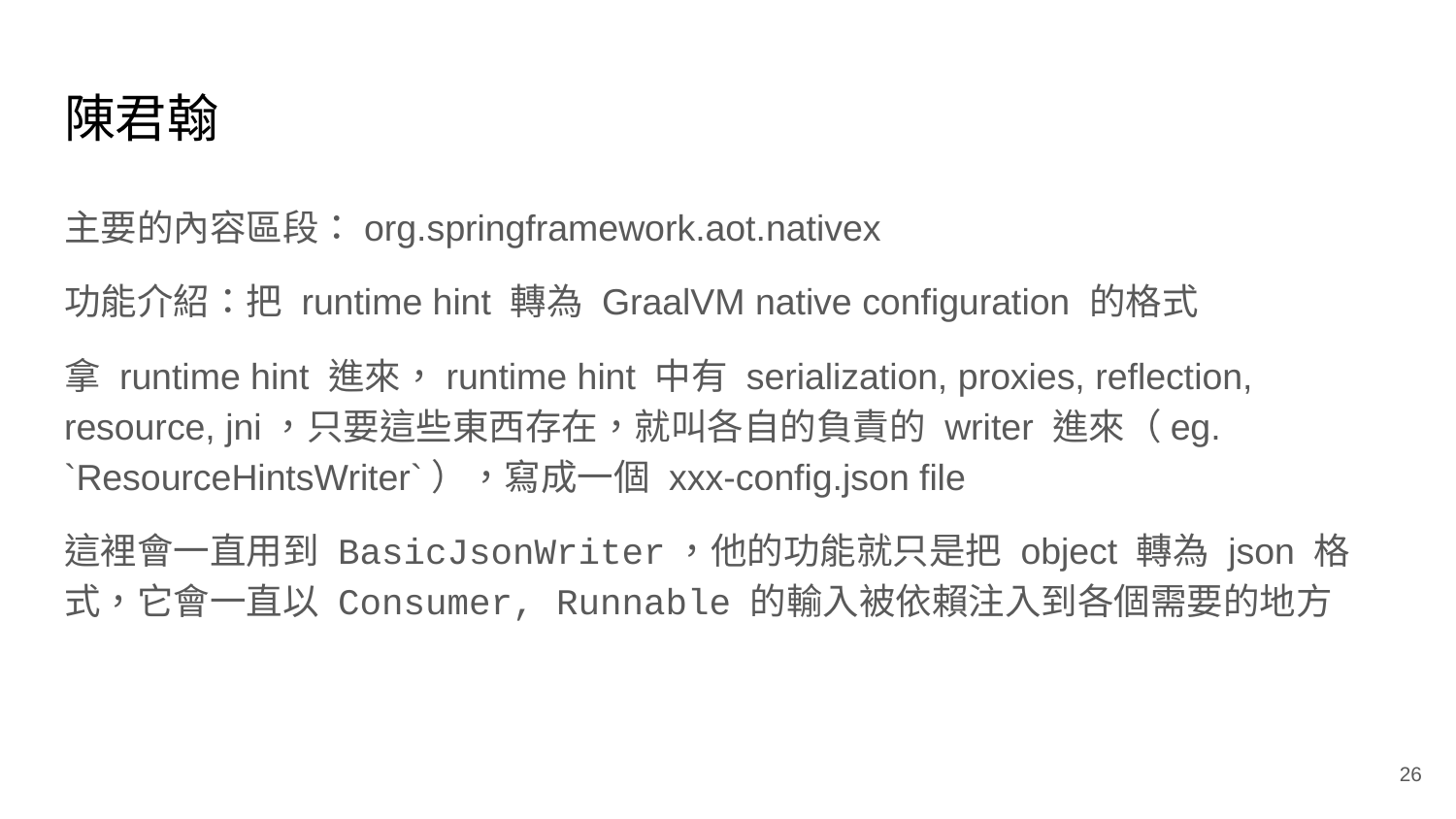

# 陳君翰
主要的內容區段：org.springframework.aot.nativex
功能介紹：把 runtime hint 轉為 GraalVM native configuration 的格式
拿 runtime hint 進來，runtime hint 中有 serialization, proxies, reflection, resource, jni，只要這些東西存在，就叫各自的負責的 writer 進來（eg. `ResourceHintsWriter`），寫成一個 xxx-config.json file
這裡會一直用到 BasicJsonWriter，他的功能就只是把 object 轉為 json 格式，它會一直以 Consumer, Runnable 的輸入被依賴注入到各個需要的地方
26